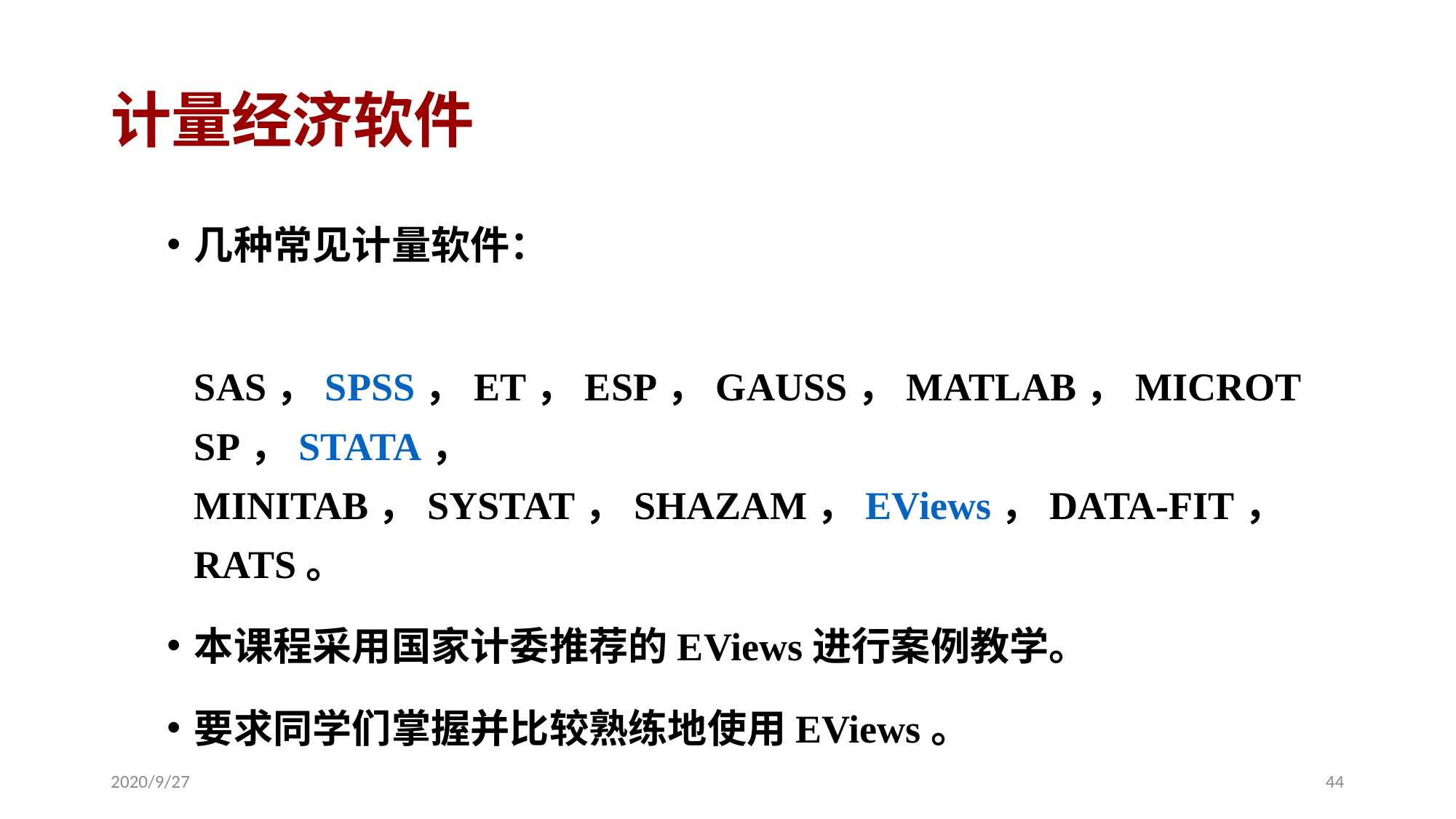

# 计量经济软件
几种常见计量软件：
　SAS，SPSS，ET，ESP，GAUSS，MATLAB，MICROTSP，STATA，  MINITAB，SYSTAT，SHAZAM，EViews，DATA-FIT，RATS。
本课程采用国家计委推荐的EViews进行案例教学。
要求同学们掌握并比较熟练地使用EViews。
2020/9/27
44